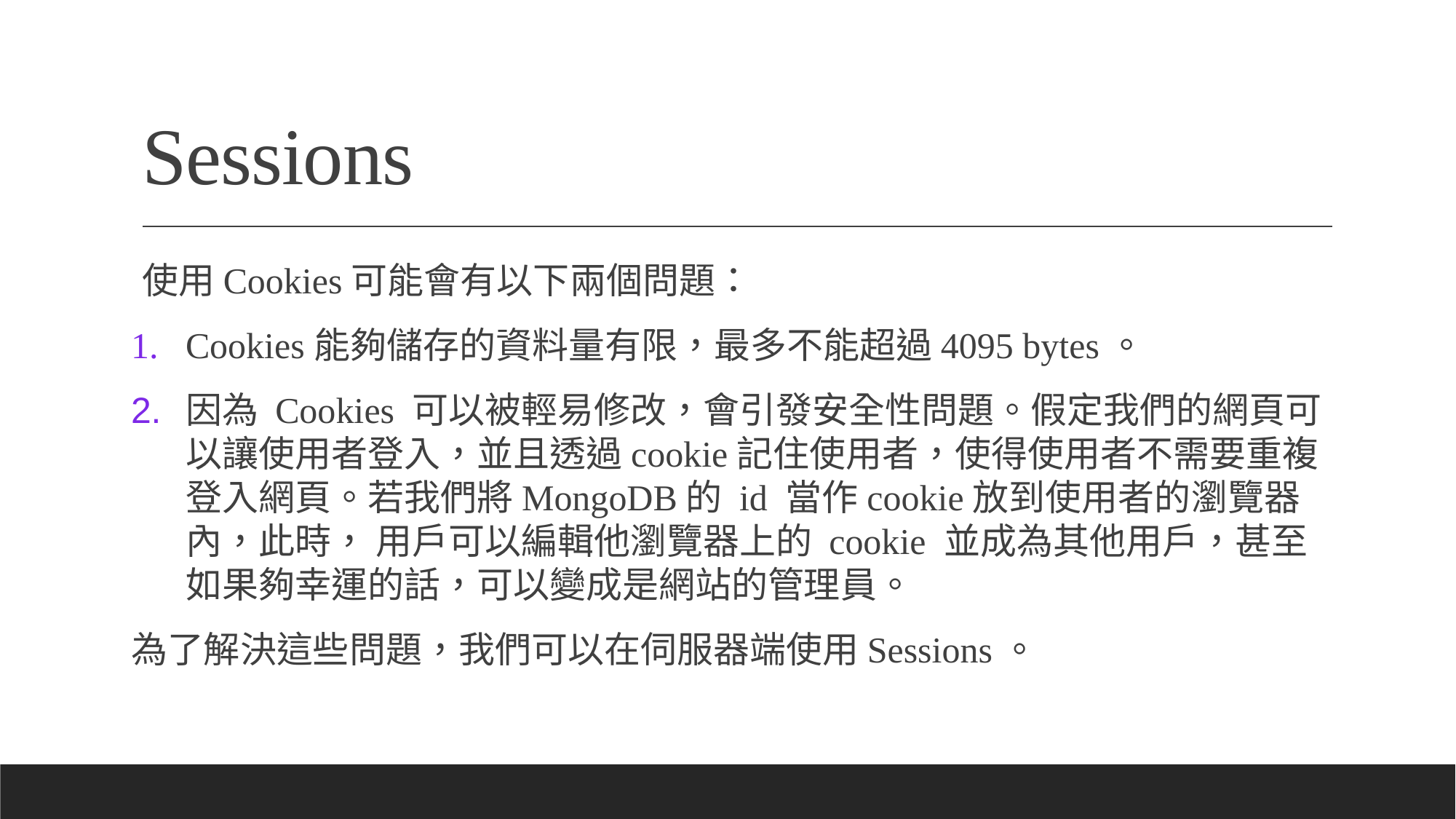

# Sessions
使用Cookies可能會有以下兩個問題：
Cookies能夠儲存的資料量有限，最多不能超過4095 bytes。
因為 Cookies 可以被輕易修改，會引發安全性問題。假定我們的網頁可以讓使用者登入，並且透過cookie記住使用者，使得使用者不需要重複登入網頁。若我們將MongoDB的 id 當作cookie放到使用者的瀏覽器內，此時， 用戶可以編輯他瀏覽器上的 cookie 並成為其他用戶，甚至如果夠幸運的話，可以變成是網站的管理員。
為了解決這些問題，我們可以在伺服器端使用Sessions。